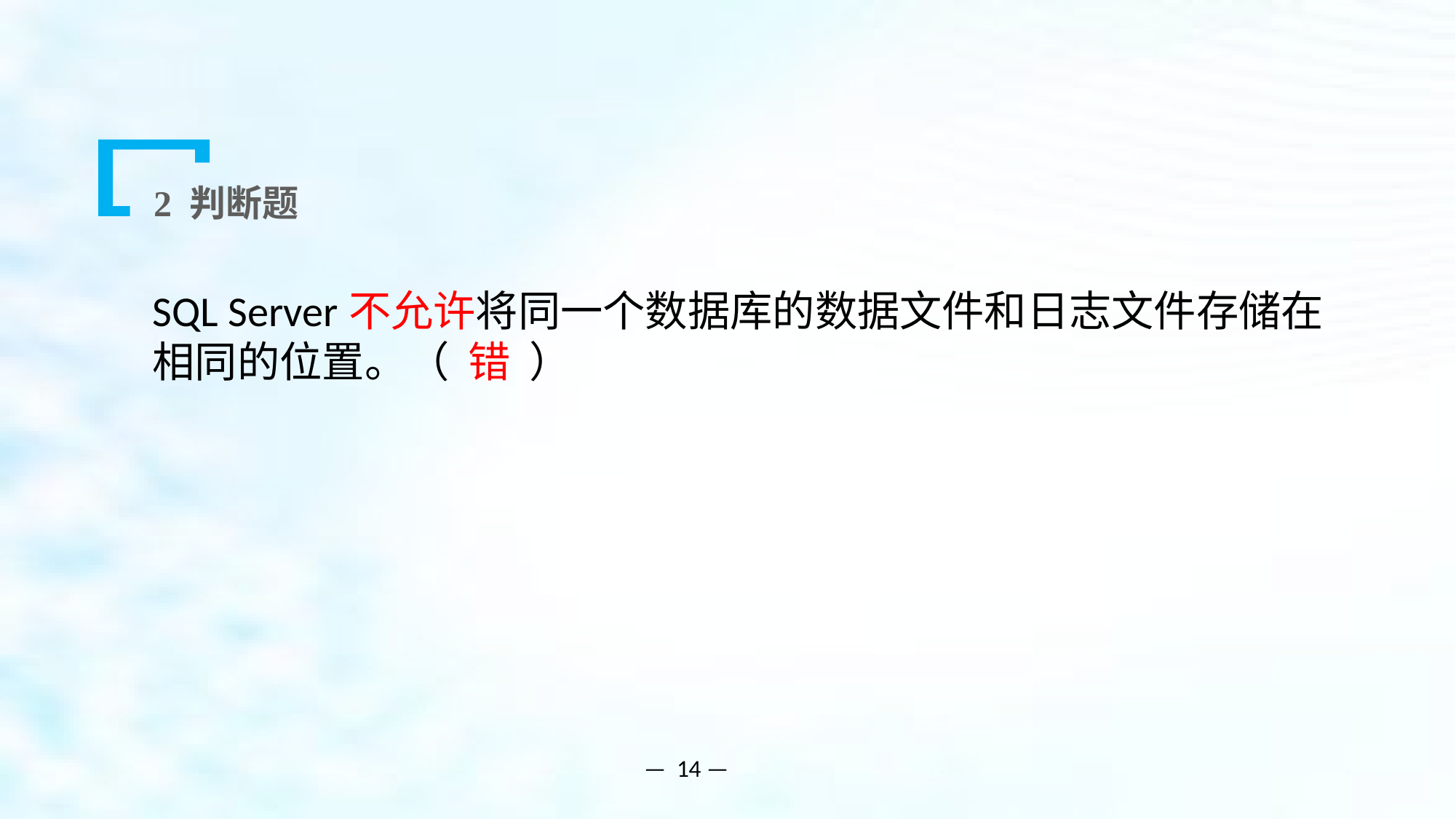

2 判断题
SQL Server不允许将同一个数据库的数据文件和日志文件存储在相同的位置。（  错  ）